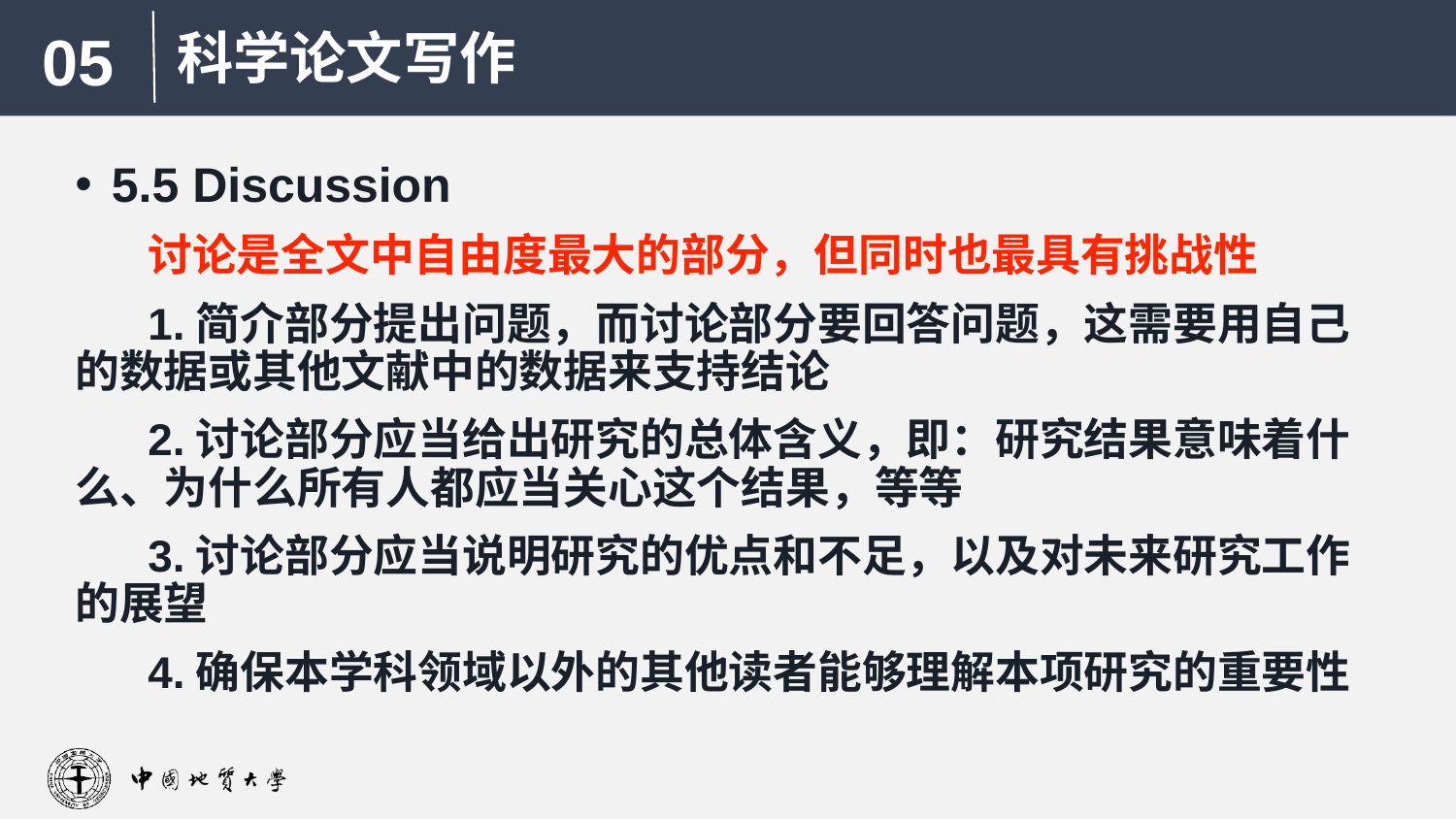

科学论文写作
05
5.5 Discussion
讨论是全文中自由度最大的部分，但同时也最具有挑战性
1.简介部分提出问题，而讨论部分要回答问题，这需要用自己的数据或其他文献中的数据来支持结论
2.讨论部分应当给出研究的总体含义，即：研究结果意味着什么、为什么所有人都应当关心这个结果，等等
3.讨论部分应当说明研究的优点和不足，以及对未来研究工作的展望
4.确保本学科领域以外的其他读者能够理解本项研究的重要性
32